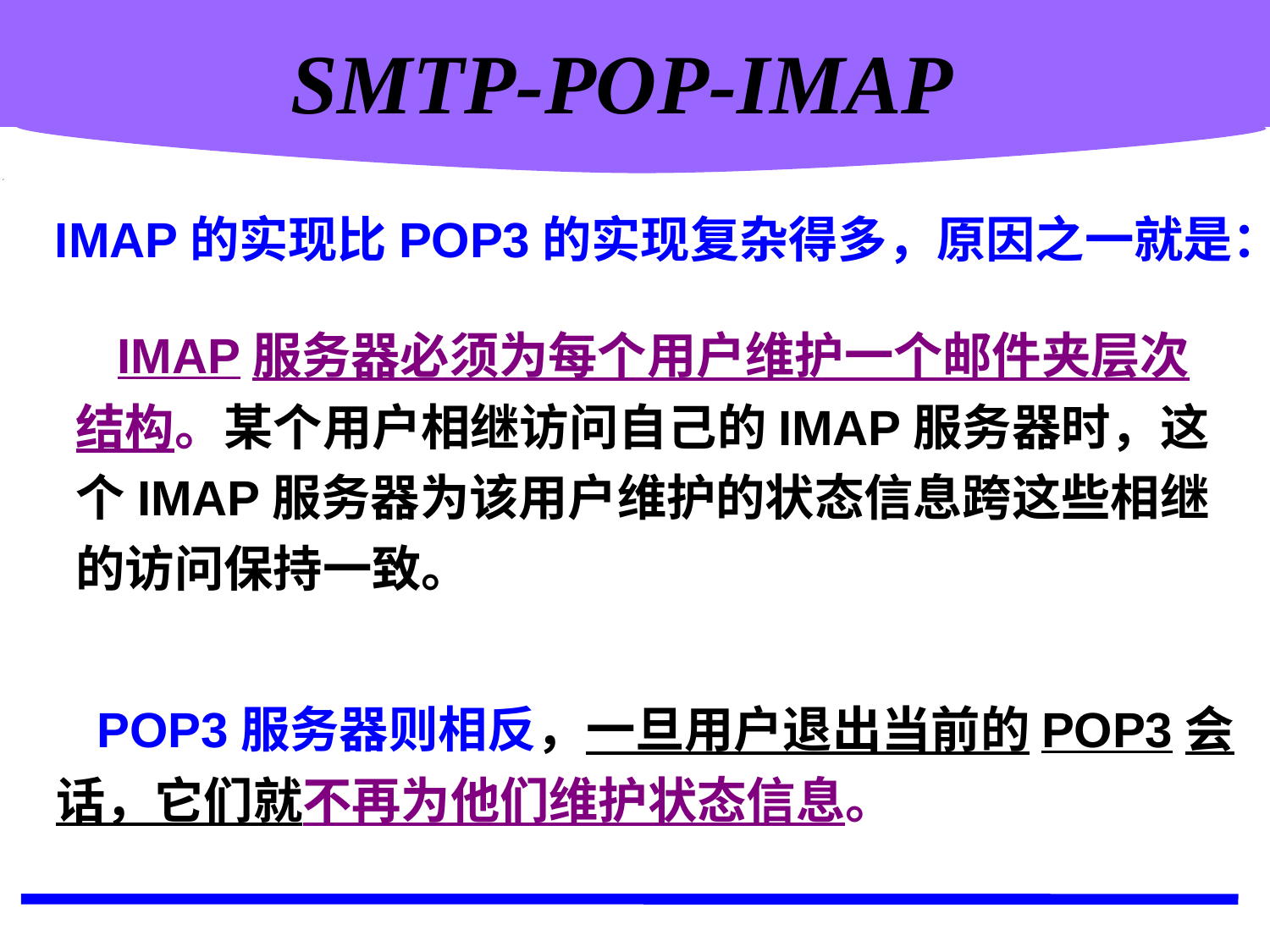

计算机网络概述
SMTP-POP-IMAP

IMAP的实现比POP3的实现复杂得多，原因之一就是：
   IMAP服务器必须为每个用户维护一个邮件夹层次结构。某个用户相继访问自己的IMAP服务器时，这个IMAP服务器为该用户维护的状态信息跨这些相继的访问保持一致。
   POP3服务器则相反，一旦用户退出当前的POP3会话，它们就不再为他们维护状态信息。